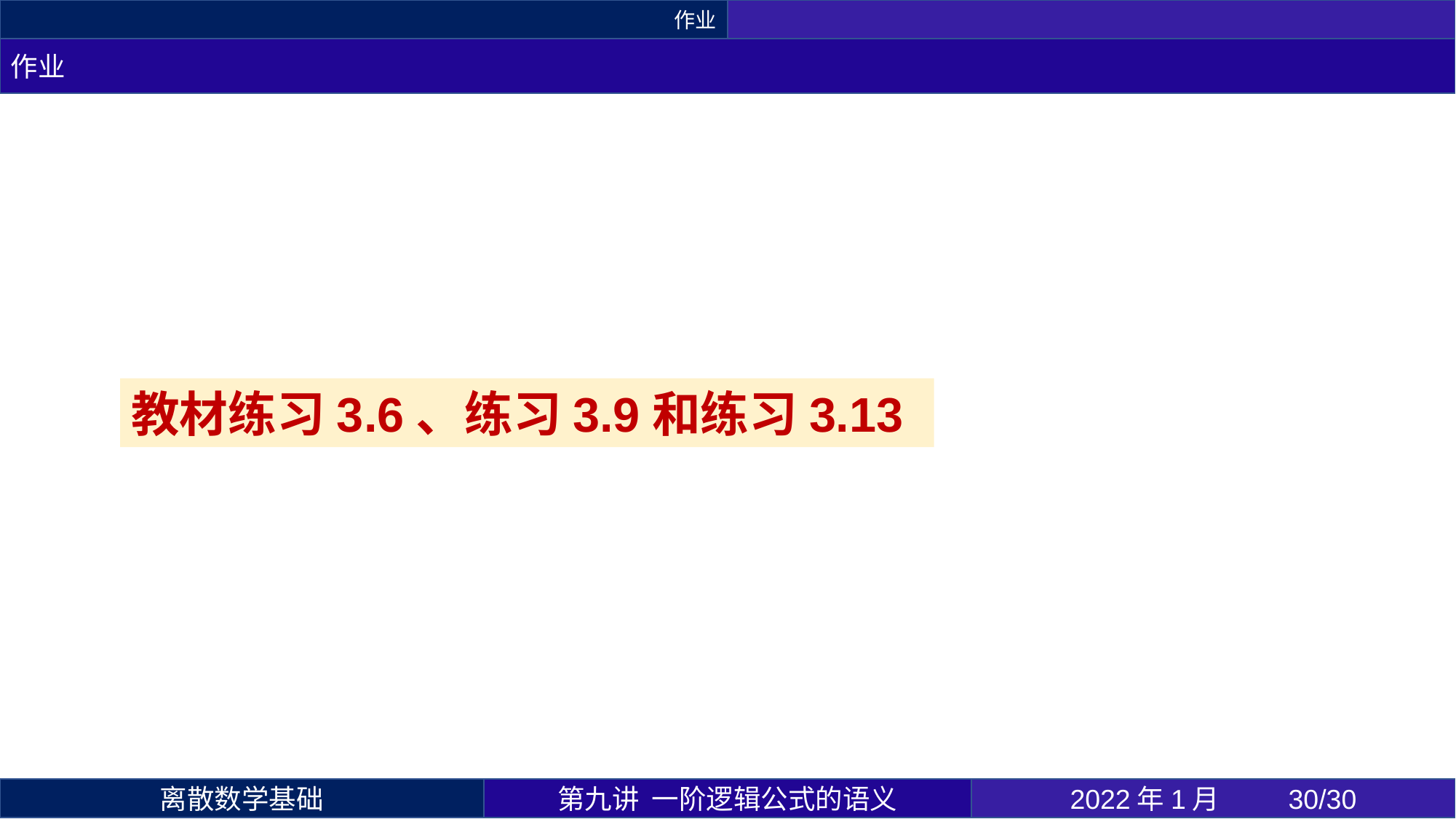

作业
作业
教材练习3.6、练习3.9和练习3.13
第九讲  一阶逻辑公式的语义
2022年1月 	30/30
离散数学基础